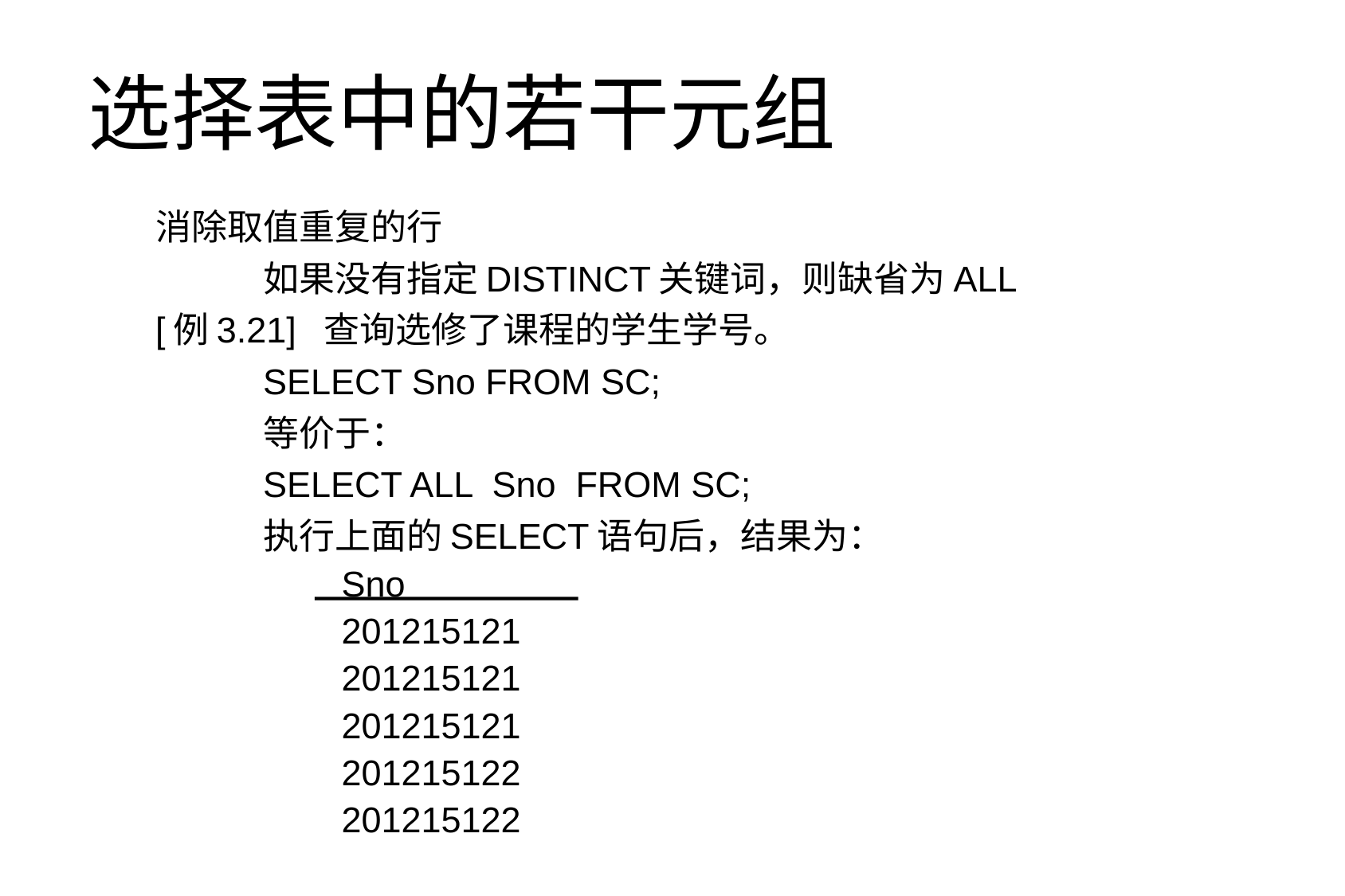

选择表中的若干元组
消除取值重复的行
	如果没有指定DISTINCT关键词，则缺省为ALL
[例3.21]  查询选修了课程的学生学号。
    	SELECT Sno FROM SC;
	等价于：
	SELECT ALL  Sno  FROM SC;
	执行上面的SELECT语句后，结果为：
Sno
201215121
201215121
201215121
201215122
201215122